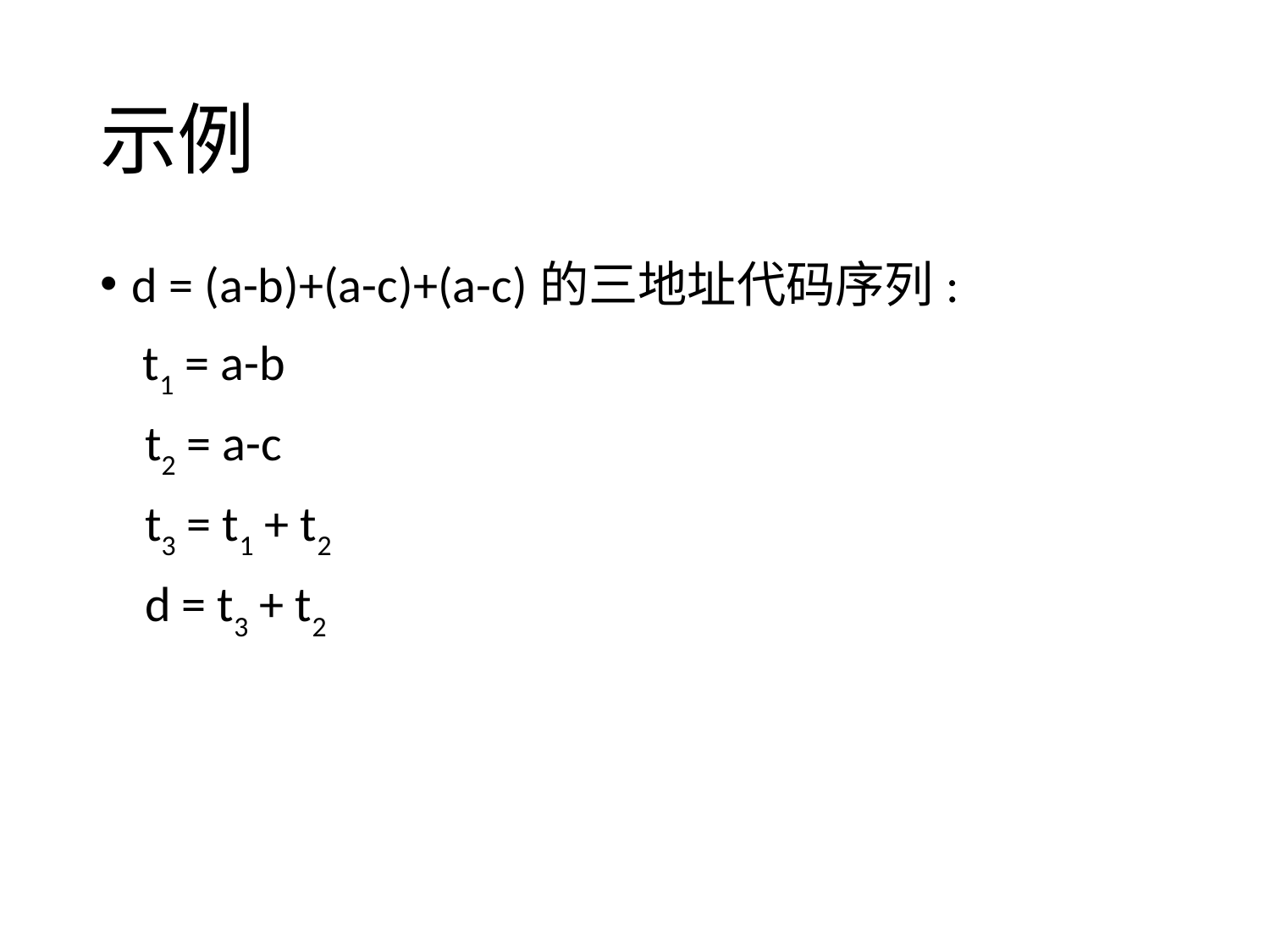

# 示例
d = (a-b)+(a-c)+(a-c)的三地址代码序列:
	 t1 = a-b
    t2 = a-c
    t3 = t1 + t2
    d = t3 + t2